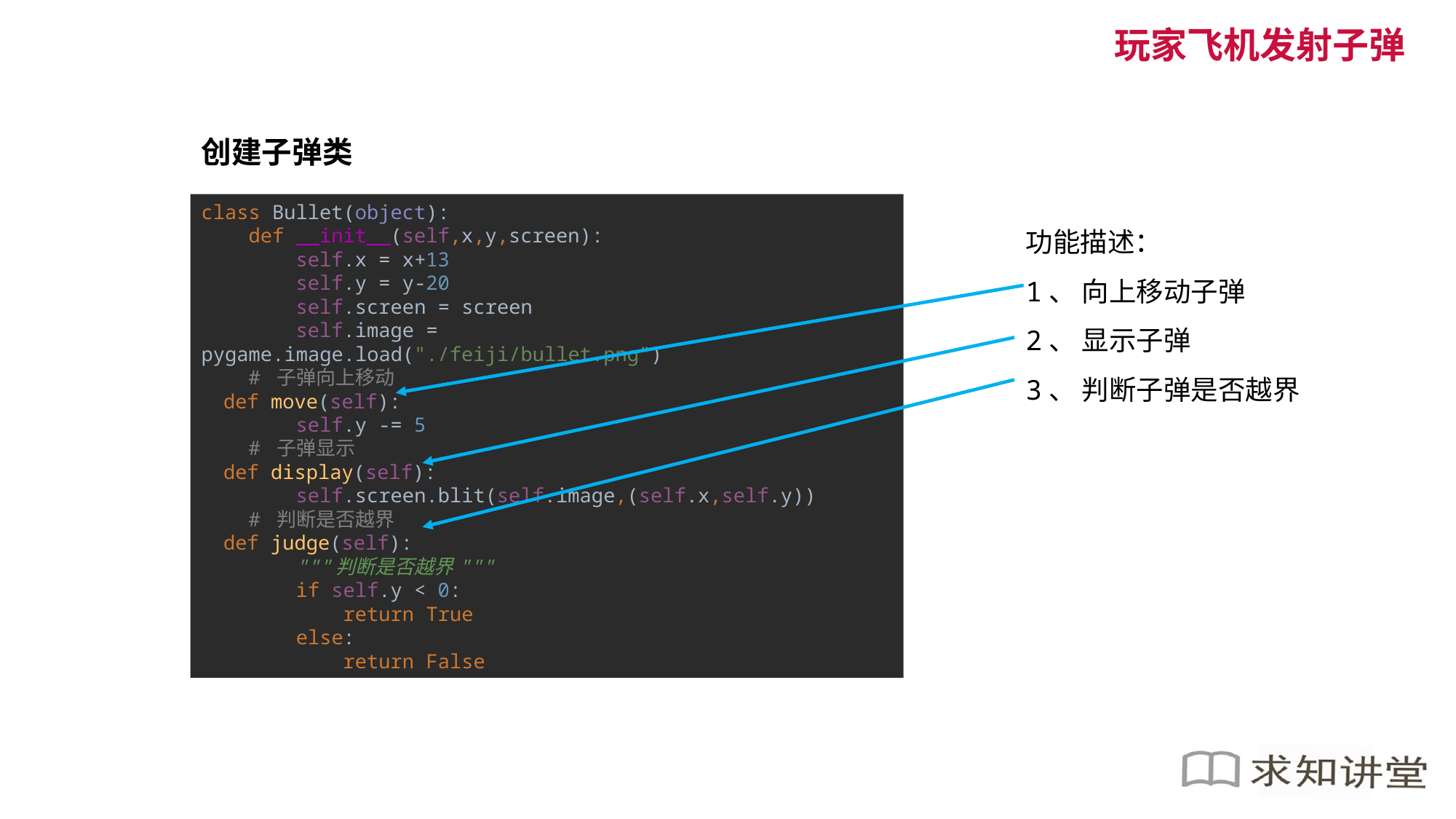

玩家飞机发射子弹
创建子弹类
class Bullet(object):
    def __init__(self,x,y,screen):
        self.x = x+13
        self.y = y-20
        self.screen = screen
        self.image = pygame.image.load("./feiji/bullet.png")
    # 子弹向上移动
    def move(self):
        self.y -= 5
    # 子弹显示
    def display(self):
        self.screen.blit(self.image,(self.x,self.y))
    # 判断是否越界
    def judge(self):
        """判断是否越界"""
        if self.y < 0:
            return True
        else:
            return False
功能描述：
1、 向上移动子弹
2、 显示子弹
3、 判断子弹是否越界